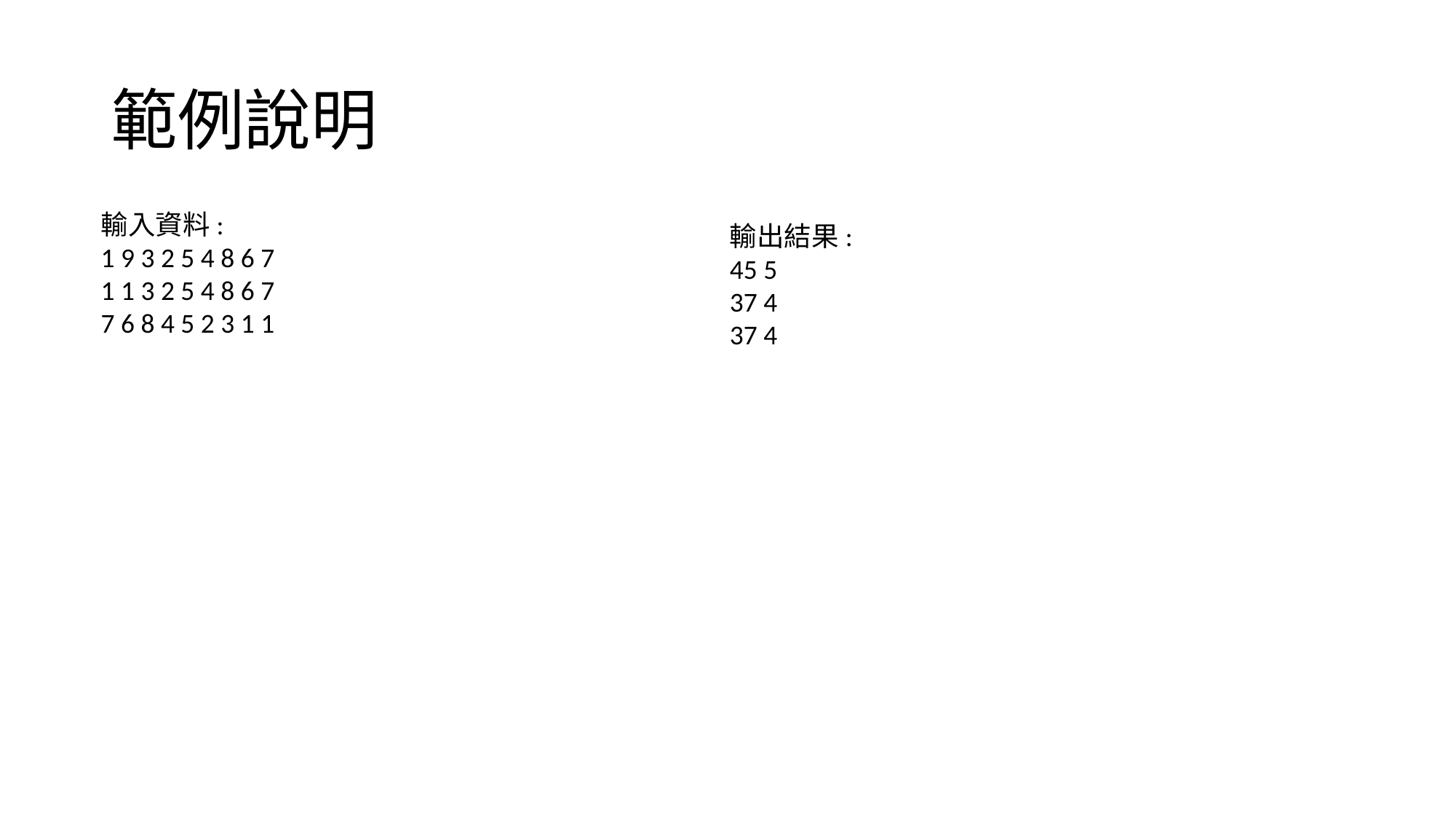

# 範例說明
輸入資料:
1 9 3 2 5 4 8 6 7
1 1 3 2 5 4 8 6 7
7 6 8 4 5 2 3 1 1

輸出結果:
45 5
37 4
37 4